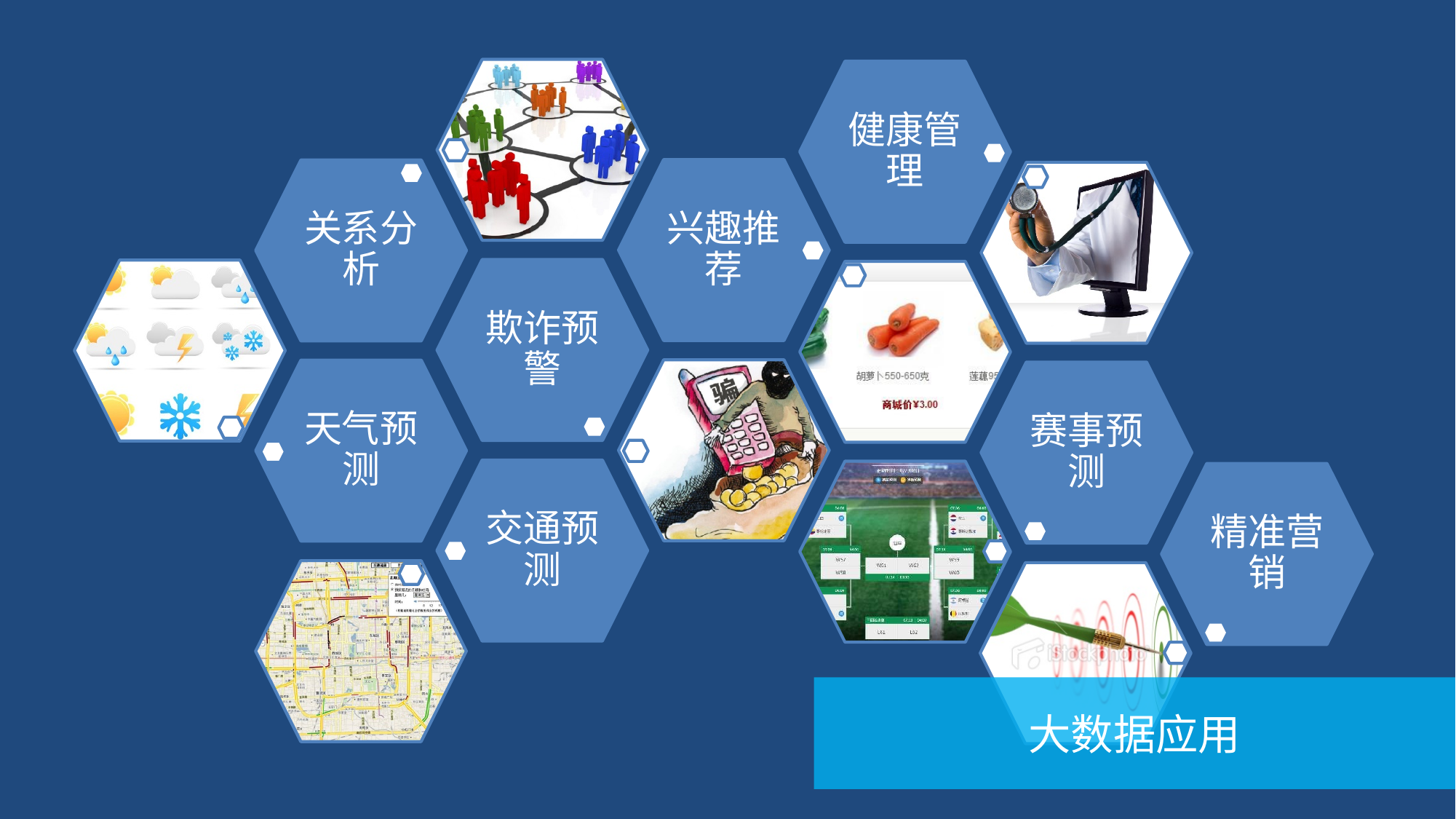

天气预测
欺诈预警
关系分析
兴趣推荐
健康管理
赛事预测
交通预测
精准营销
大数据应用